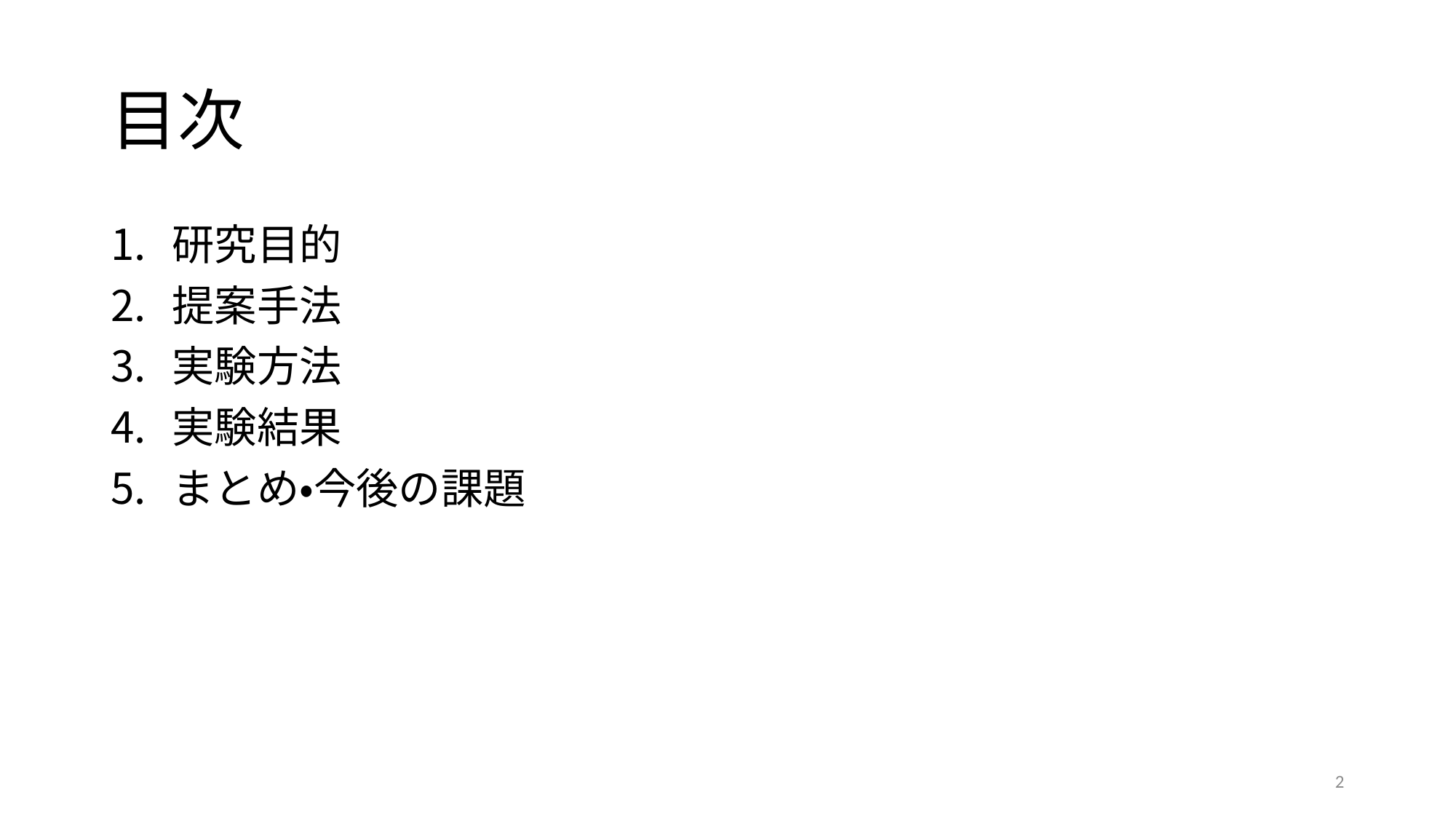

# 目次
研究目的
提案手法
実験方法
実験結果
まとめ・今後の課題
2